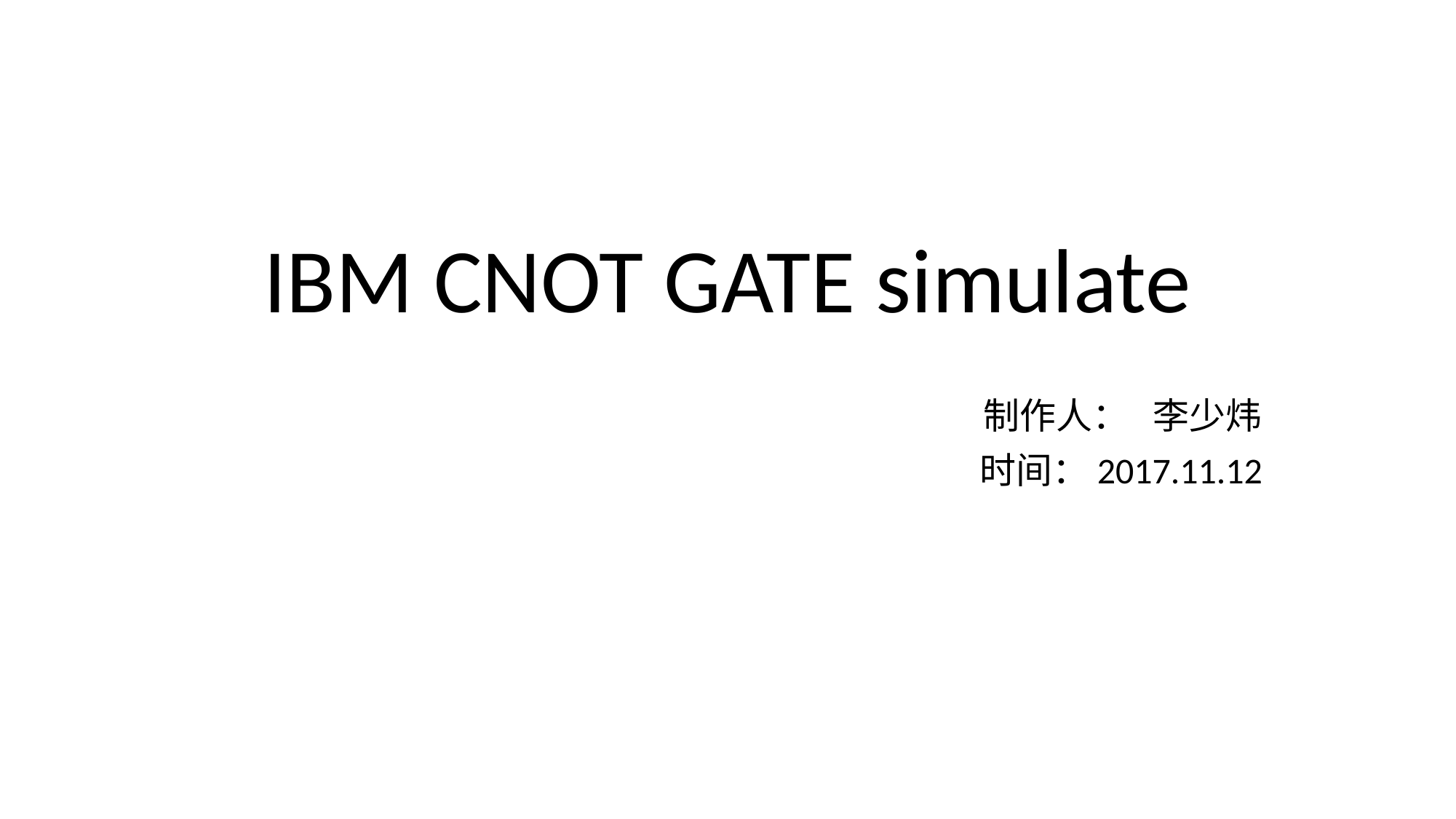

# IBM CNOT GATE simulate
制作人：   李少炜
时间：2017.11.12